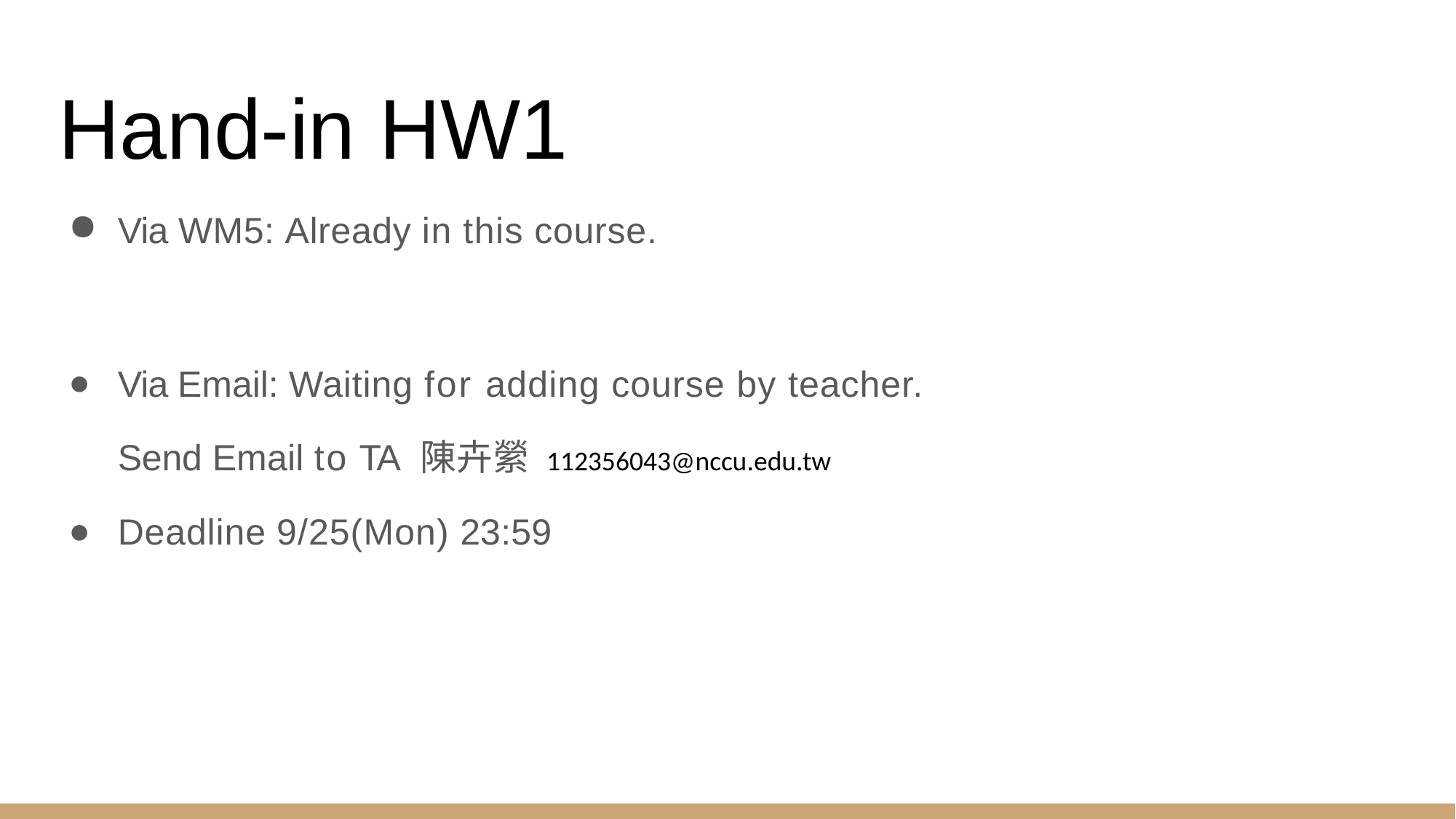

# Hand-in HW1
Via WM5: Already in this course.

Via Email: Waiting for adding course by teacher.  Send Email to TA 陳卉縈 112356043@nccu.edu.tw
Deadline 9/25(Mon) 23:59